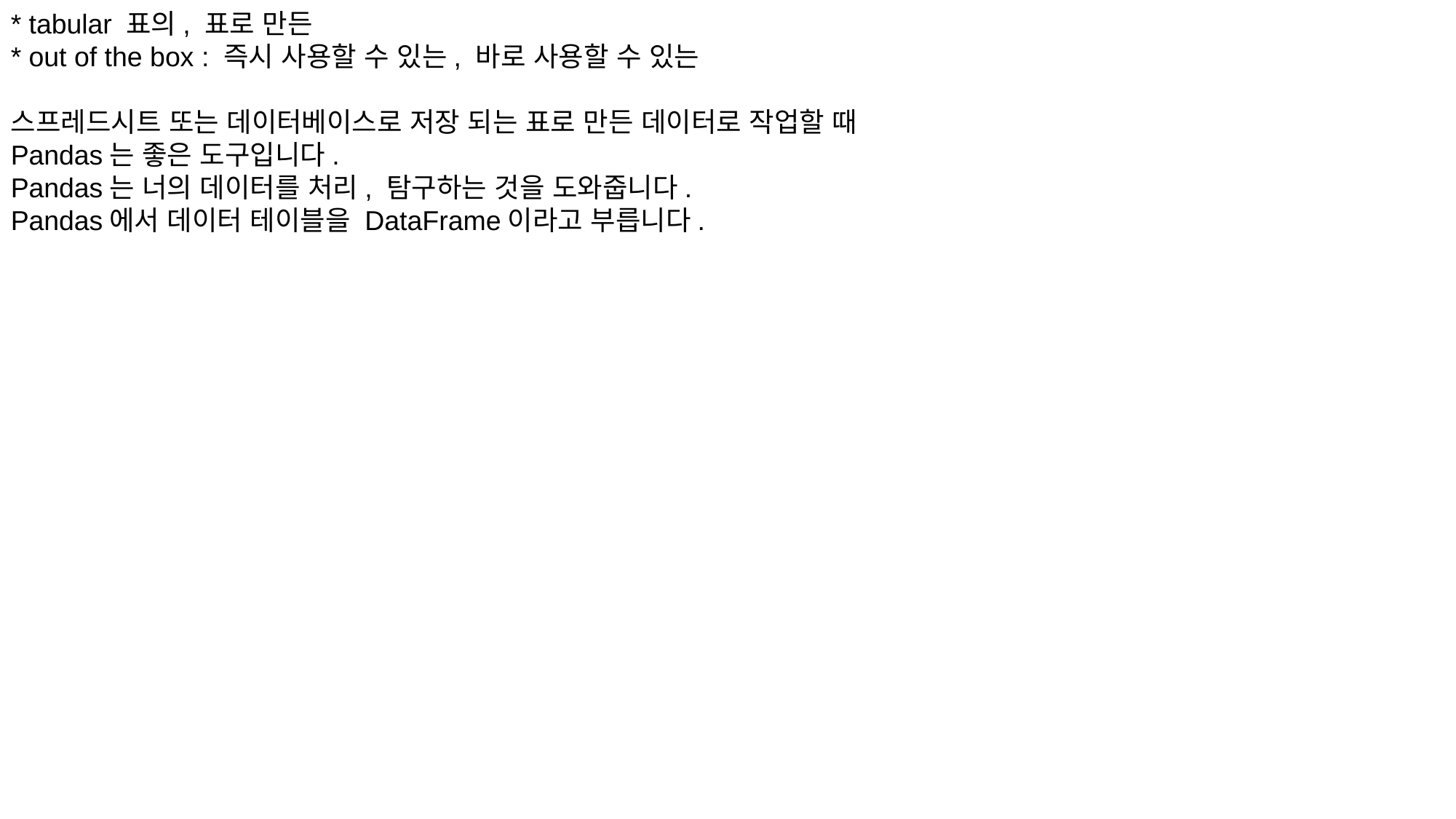

* tabular 표의, 표로 만든
* out of the box : 즉시 사용할 수 있는, 바로 사용할 수 있는

스프레드시트 또는 데이터베이스로 저장 되는 표로 만든 데이터로 작업할 때
Pandas는 좋은 도구입니다.
Pandas는 너의 데이터를 처리, 탐구하는 것을 도와줍니다.
Pandas에서 데이터 테이블을 DataFrame이라고 부릅니다.